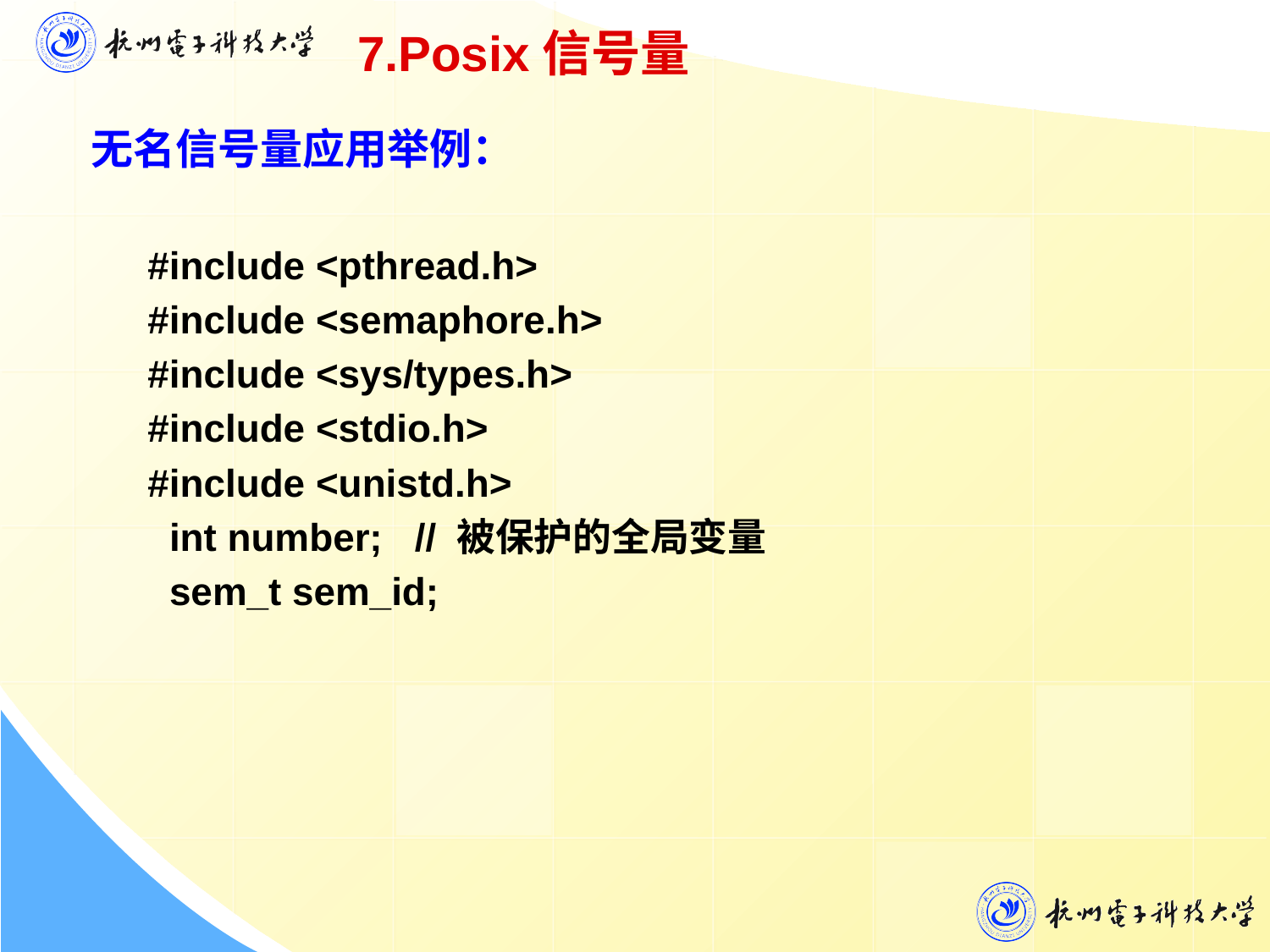

7.Posix信号量
无名信号量应用举例：

#include <pthread.h>
#include <semaphore.h>
#include <sys/types.h>
#include <stdio.h>
#include <unistd.h>
  int number;   // 被保护的全局变量
  sem_t sem_id;